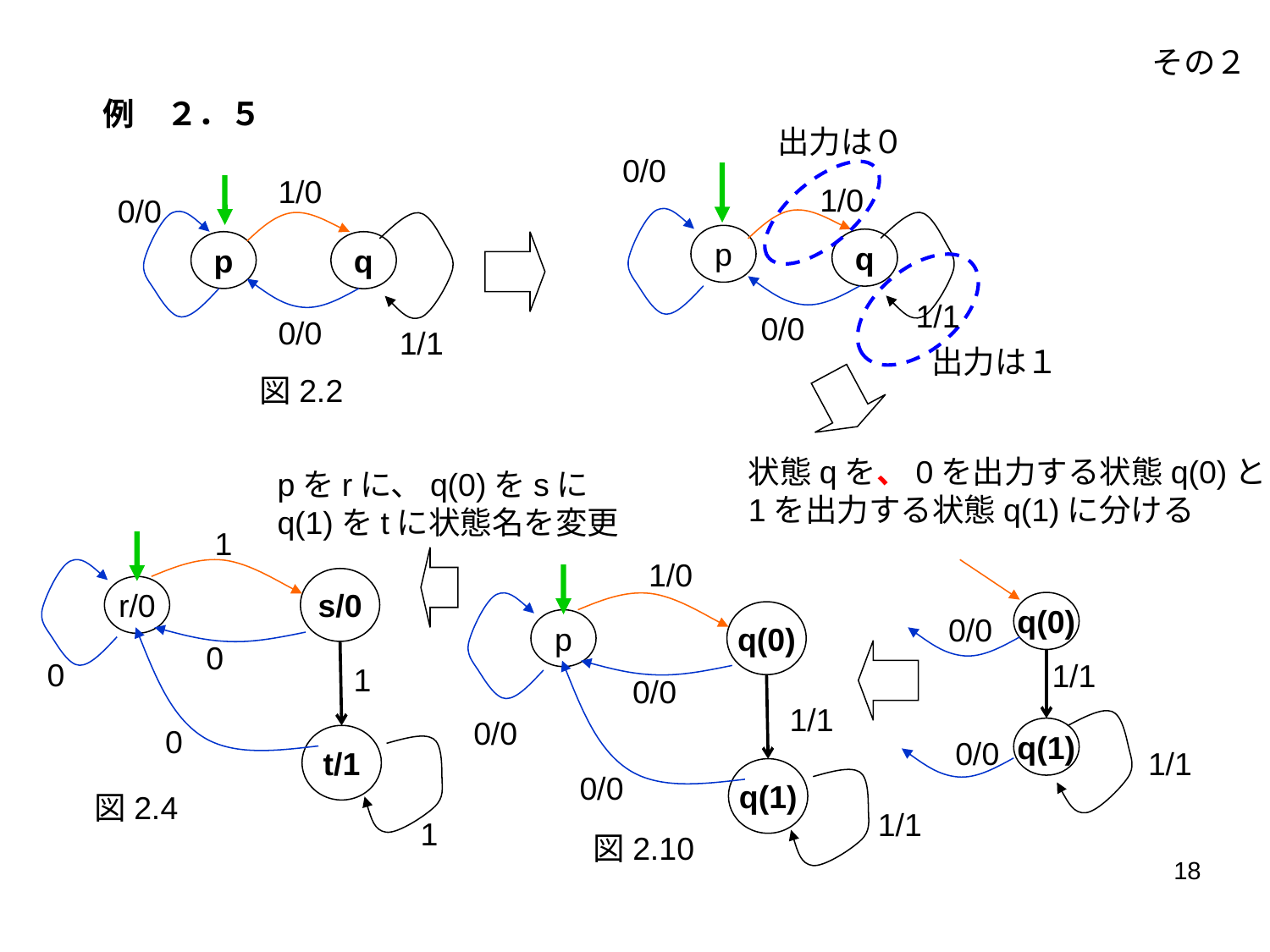

その２

例　２．５
出力は０
0/0

1/0
1/0

0/0

p
q
p
q

1/1
0/0
0/0
1/1
出力は１

図2.2
状態qを、0を出力する状態q(0)と
1を出力する状態q(1)に分ける
pをrに、q(0)をsに
q(1)をtに状態名を変更
1

1/0

s/0
r/0

q(0)

q(0)
0/0
p

0

0
1/1
1

0/0

1/1

0/0

0
q(1)
t/1
0/0

1/1

q(1)
0/0

図2.4
1/1
1
図2.10
18